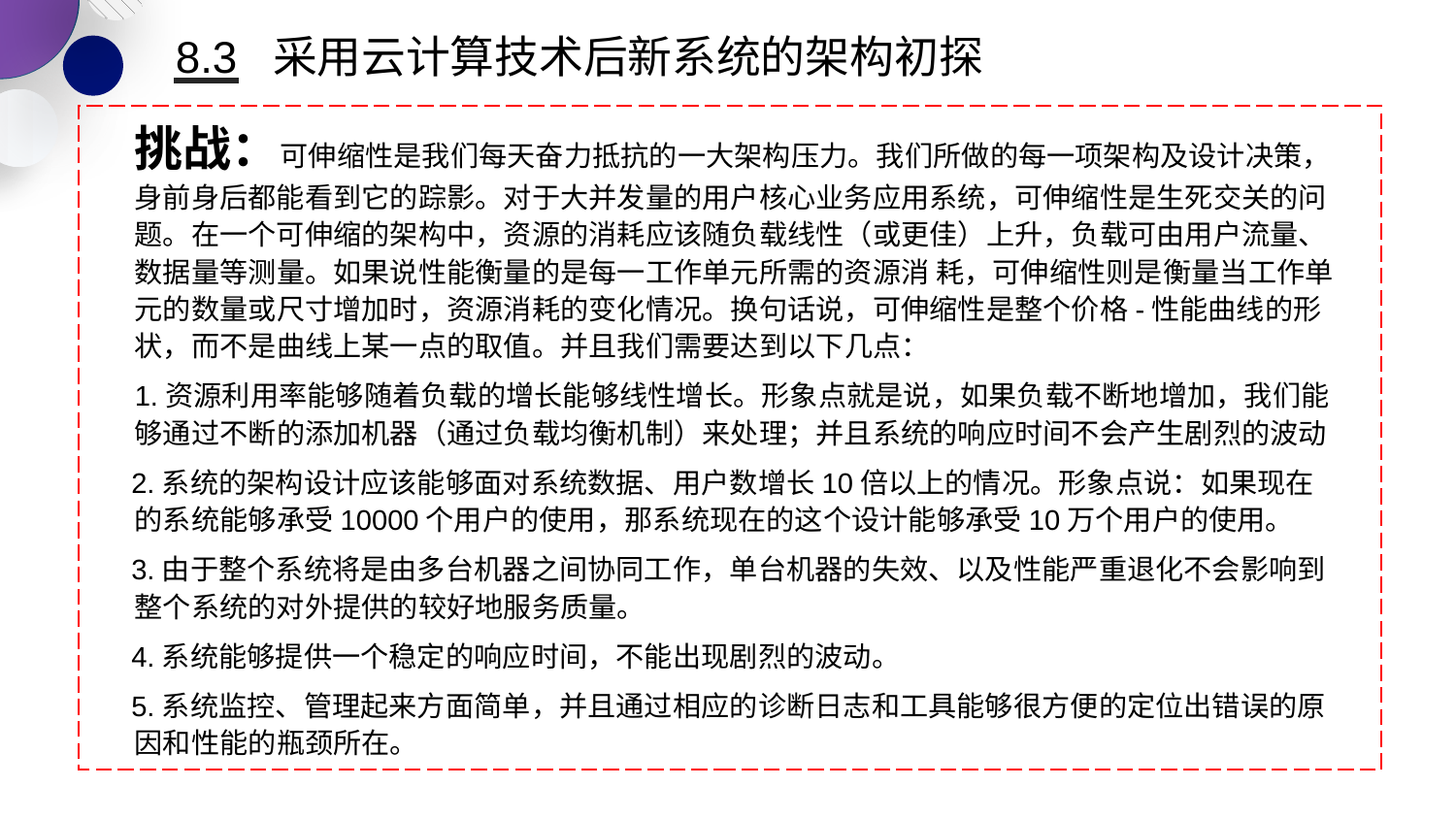

8.3  采用云计算技术后新系统的架构初探

	挑战：可伸缩性是我们每天奋力抵抗的一大架构压力。我们所做的每一项架构及设计决策，身前身后都能看到它的踪影。对于大并发量的用户核心业务应用系统，可伸缩性是生死交关的问题。在一个可伸缩的架构中，资源的消耗应该随负载线性（或更佳）上升，负载可由用户流量、数据量等测量。如果说性能衡量的是每一工作单元所需的资源消 耗，可伸缩性则是衡量当工作单元的数量或尺寸增加时，资源消耗的变化情况。换句话说，可伸缩性是整个价格-性能曲线的形状，而不是曲线上某一点的取值。并且我们需要达到以下几点：
	1.资源利用率能够随着负载的增长能够线性增长。形象点就是说，如果负载不断地增加，我们能够通过不断的添加机器（通过负载均衡机制）来处理；并且系统的响应时间不会产生剧烈的波动
   2.系统的架构设计应该能够面对系统数据、用户数增长10倍以上的情况。形象点说：如果现在的系统能够承受10000个用户的使用，那系统现在的这个设计能够承受10万个用户的使用。
   3.由于整个系统将是由多台机器之间协同工作，单台机器的失效、以及性能严重退化不会影响到整个系统的对外提供的较好地服务质量。
   4.系统能够提供一个稳定的响应时间，不能出现剧烈的波动。
   5.系统监控、管理起来方面简单，并且通过相应的诊断日志和工具能够很方便的定位出错误的原因和性能的瓶颈所在。